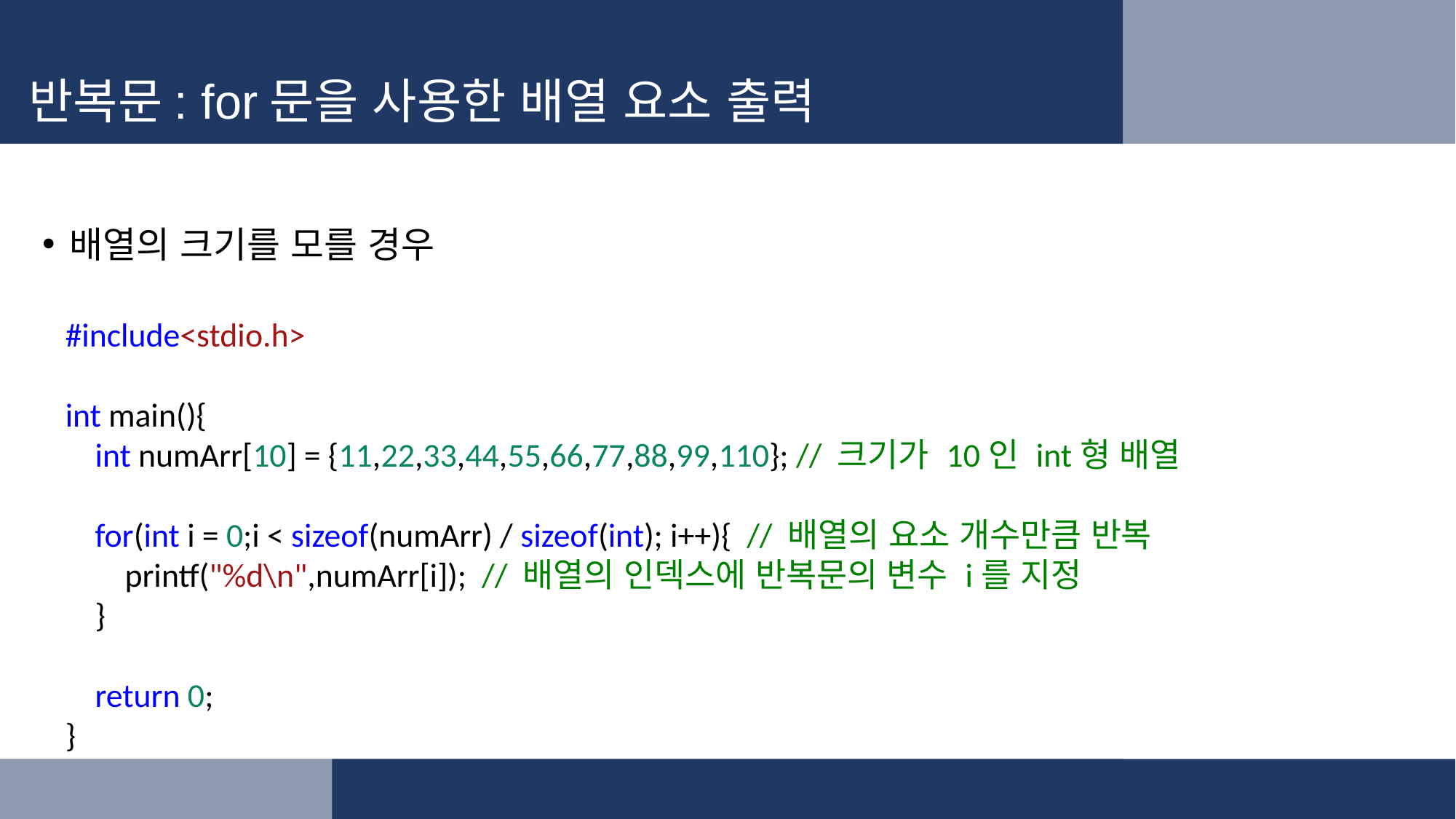

# 반복문: for문을 사용한 배열 요소 출력
배열의 크기를 모를 경우
#include<stdio.h>

int main(){
    int numArr[10] = {11,22,33,44,55,66,77,88,99,110}; // 크기가 10인 int형 배열

    for(int i = 0;i < sizeof(numArr) / sizeof(int); i++){  // 배열의 요소 개수만큼 반복
        printf("%d\n",numArr[i]);  // 배열의 인덱스에 반복문의 변수 i를 지정
    }

    return 0;
}